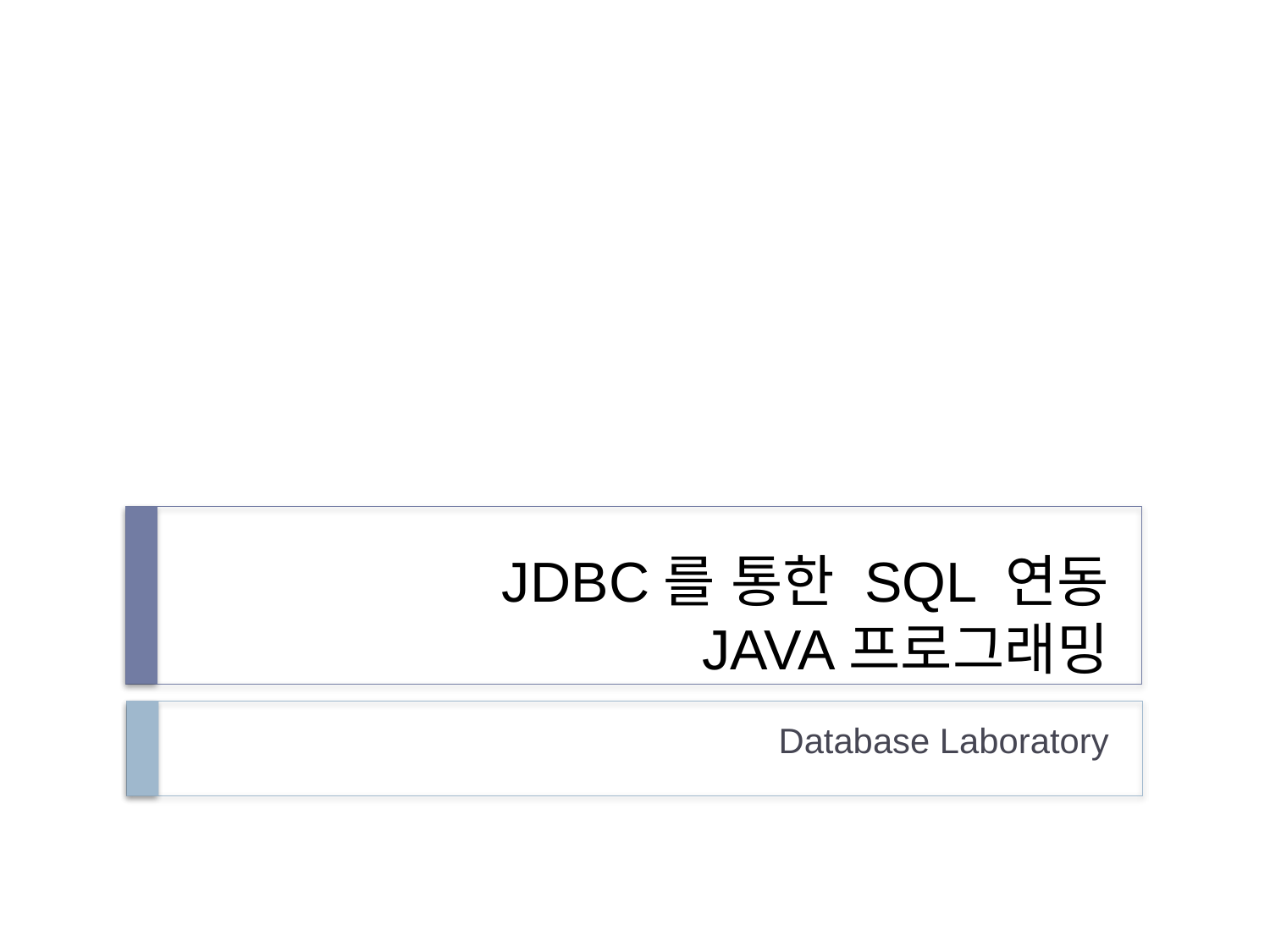

# JDBC를 통한 SQL 연동 JAVA프로그래밍
Database Laboratory